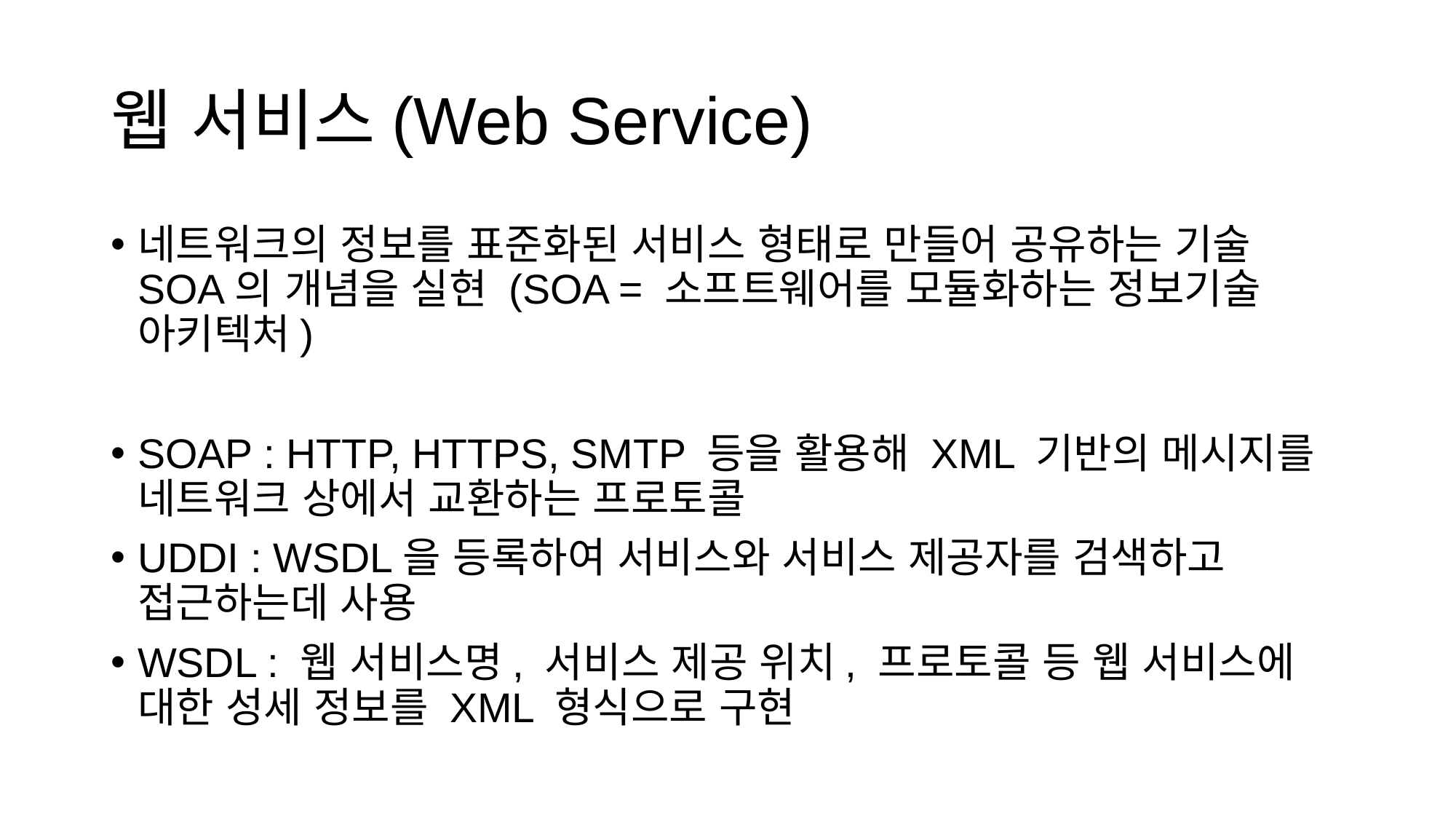

# 웹 서비스(Web Service)
네트워크의 정보를 표준화된 서비스 형태로 만들어 공유하는 기술 SOA의 개념을 실현 (SOA = 소프트웨어를 모듈화하는 정보기술 아키텍처)

SOAP : HTTP, HTTPS, SMTP 등을 활용해 XML 기반의 메시지를 네트워크 상에서 교환하는 프로토콜
UDDI : WSDL을 등록하여 서비스와 서비스 제공자를 검색하고 접근하는데 사용
WSDL : 웹 서비스명, 서비스 제공 위치, 프로토콜 등 웹 서비스에 대한 성세 정보를 XML 형식으로 구현